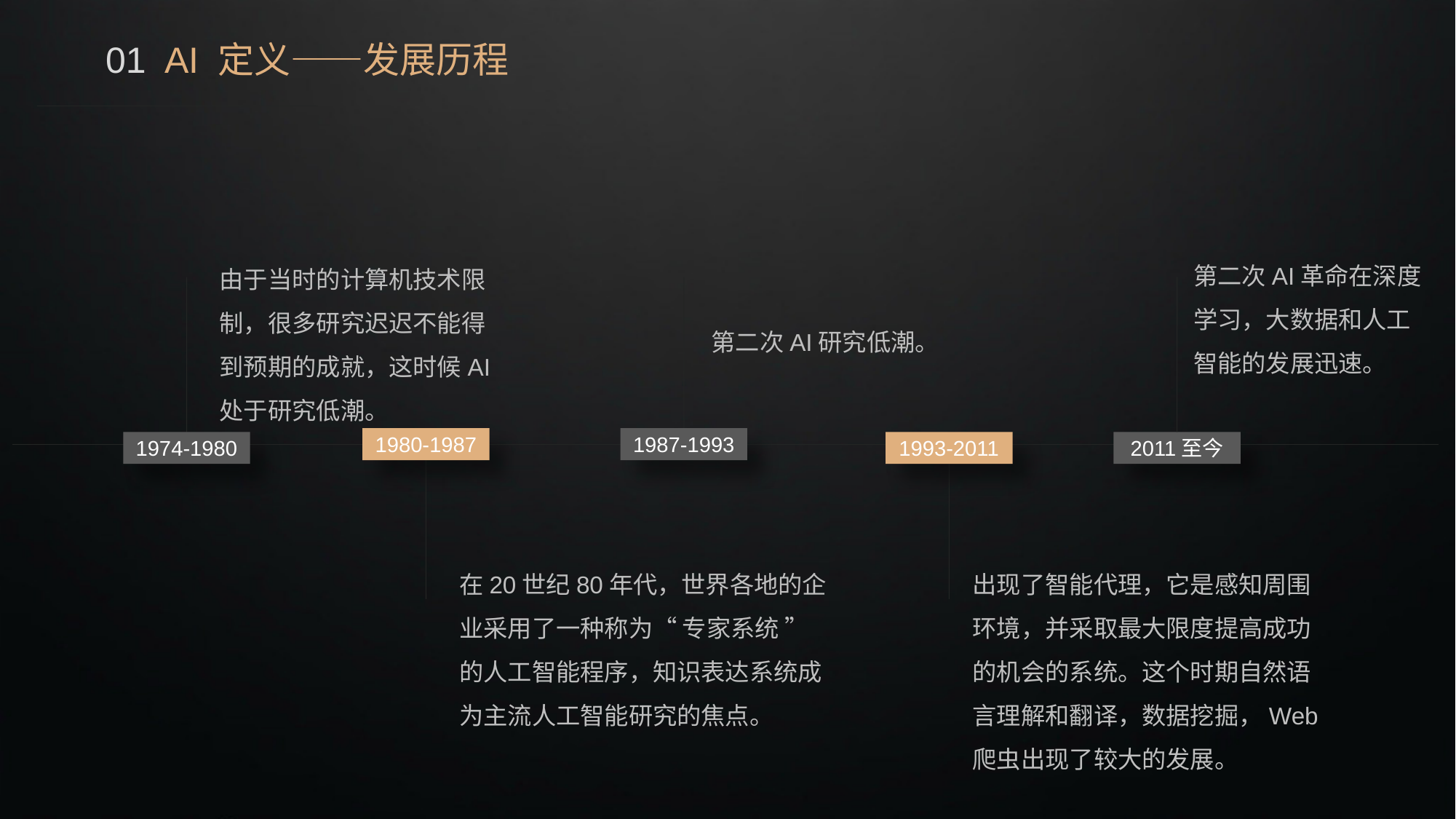

01  AI 定义——发展历程
第二次AI革命在深度学习，大数据和人工智能的发展迅速。
由于当时的计算机技术限制，很多研究迟迟不能得到预期的成就，这时候AI处于研究低潮。
第二次AI研究低潮。
1980-1987
1987-1993
1974-1980
1993-2011
2011至今
在20世纪80年代，世界各地的企业采用了一种称为“ 专家系统 ” 的人工智能程序，知识表达系统成为主流人工智能研究的焦点。
出现了智能代理，它是感知周围环境，并采取最大限度提高成功的机会的系统。这个时期自然语言理解和翻译，数据挖掘，Web爬虫出现了较大的发展。